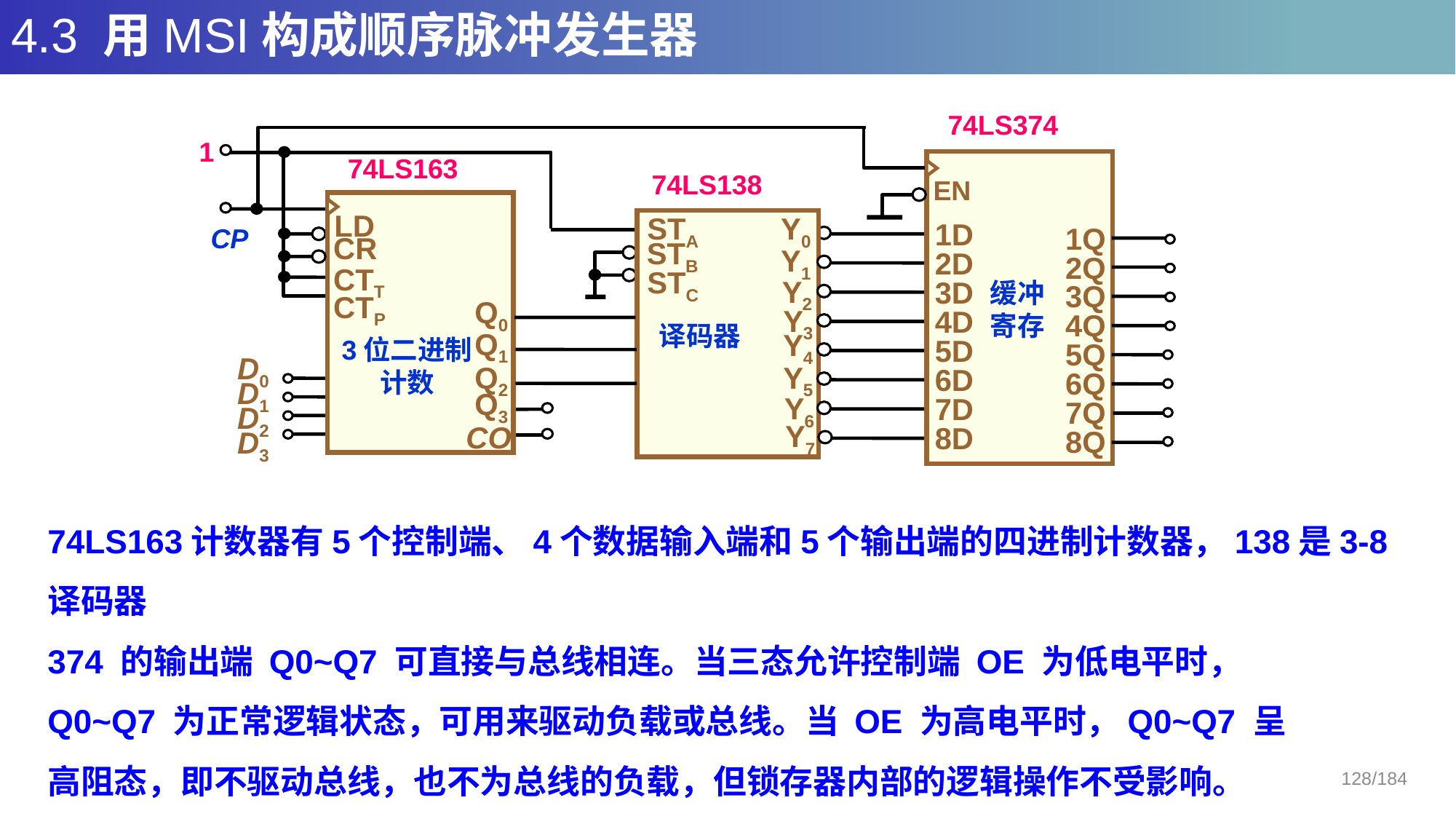

# 4.3 用MSI构成顺序脉冲发生器

74LS374

1

74LS163

74LS138

EN

LD

STA
Y0

CP
1D
2D
3D
4D
5D
6D
7D
8D

1Q
2Q
3Q
4Q
5Q
6Q
7Q
8Q
CR

STB

Y1

CTT

STC

Y2

CTP

Q0

Y3

Q1
Y4

Q2
Y5
D0
D1
D2
D3

Q3

Y6

Y7
CO

缓冲
寄存
译码器
3位二进制计数
74LS163计数器有5个控制端、4个数据输入端和5个输出端的四进制计数器，138是3-8译码器
374 的输出端 Q0~Q7 可直接与总线相连。当三态允许控制端 OE 为低电平时，
Q0~Q7 为正常逻辑状态，可用来驱动负载或总线。当 OE 为高电平时，Q0~Q7 呈
高阻态，即不驱动总线，也不为总线的负载，但锁存器内部的逻辑操作不受影响。
当时钟端 CP 脉冲上升沿的作用下，Q 随数据 D 而变。
128/184